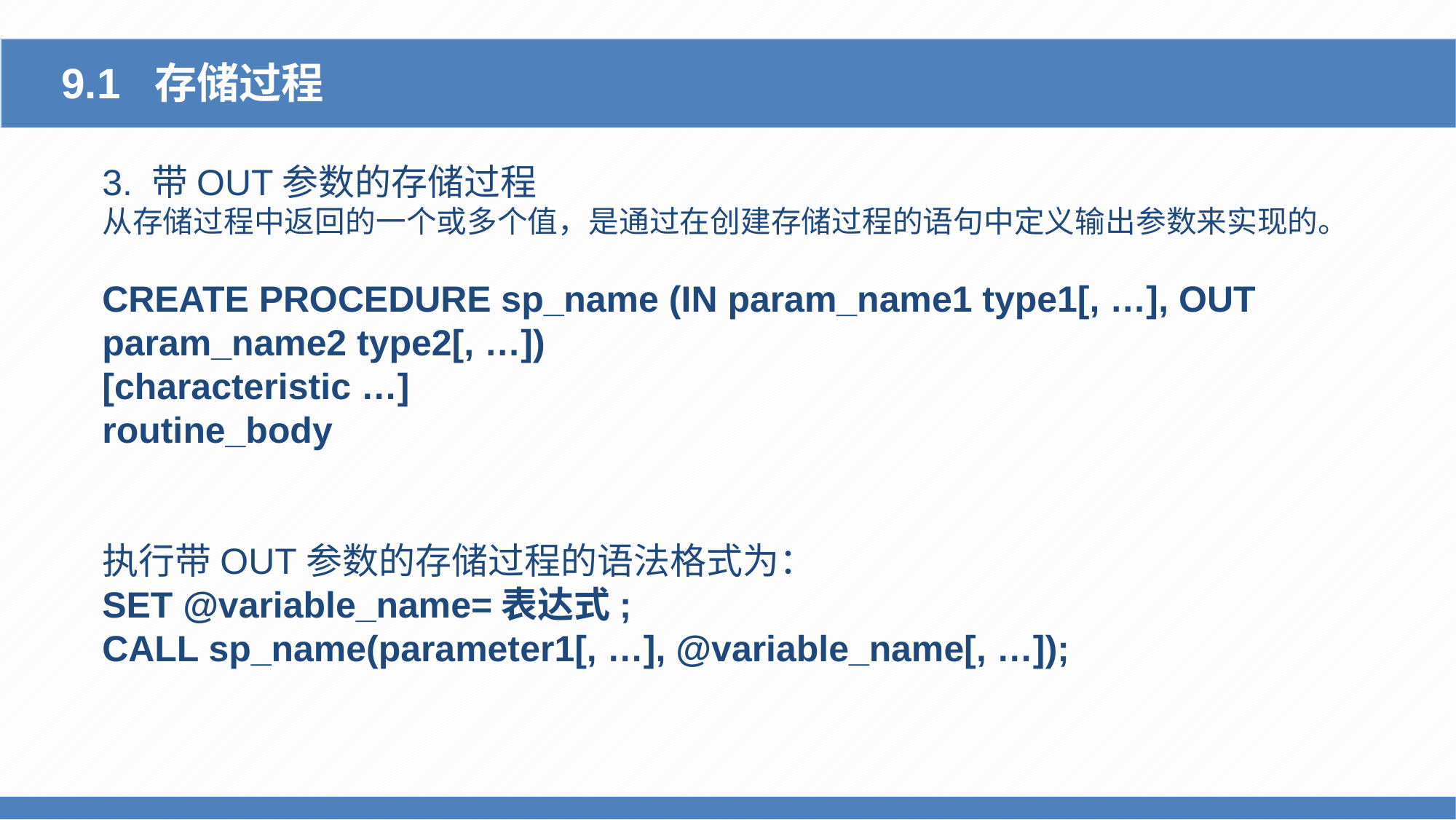

9.1  存储过程
3. 带OUT参数的存储过程
从存储过程中返回的一个或多个值，是通过在创建存储过程的语句中定义输出参数来实现的。

CREATE PROCEDURE sp_name (IN param_name1 type1[, …], OUT param_name2 type2[, …])
[characteristic …]
routine_body

执行带OUT参数的存储过程的语法格式为：
SET @variable_name=表达式;
CALL sp_name(parameter1[, …], @variable_name[, …]);